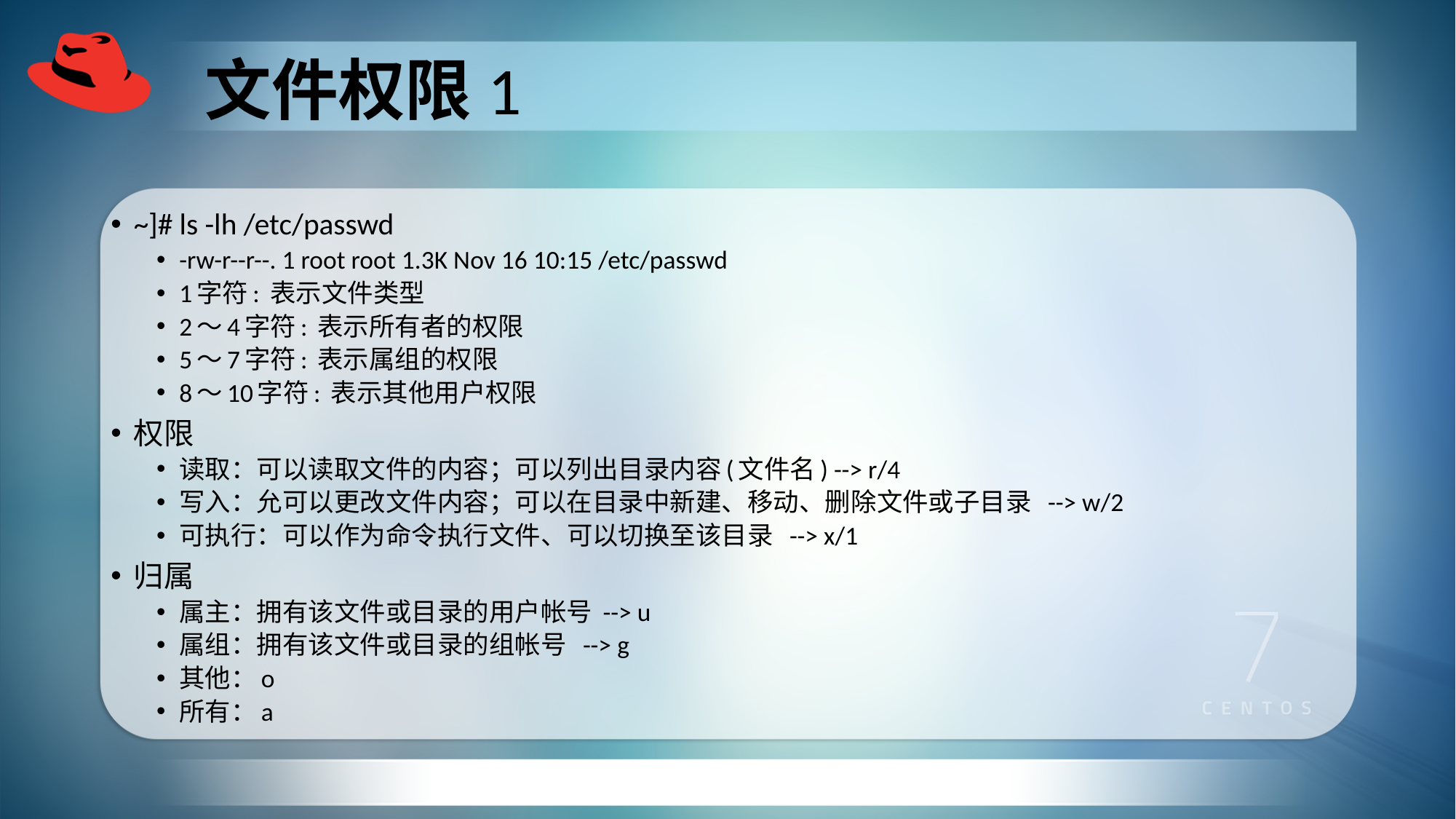

# 文件权限1
~]# ls -lh /etc/passwd
-rw-r--r--. 1 root root 1.3K Nov 16 10:15 /etc/passwd
1字符: 表示文件类型
2～4字符: 表示所有者的权限
5～7字符: 表示属组的权限
8～10字符: 表示其他用户权限
权限
读取：可以读取文件的内容；可以列出目录内容(文件名) --> r/4
写入：允可以更改文件内容；可以在目录中新建、移动、删除文件或子目录  --> w/2
可执行：可以作为命令执行文件、可以切换至该目录  --> x/1
归属
属主：拥有该文件或目录的用户帐号 --> u
属组：拥有该文件或目录的组帐号  --> g
其他：o
所有：a